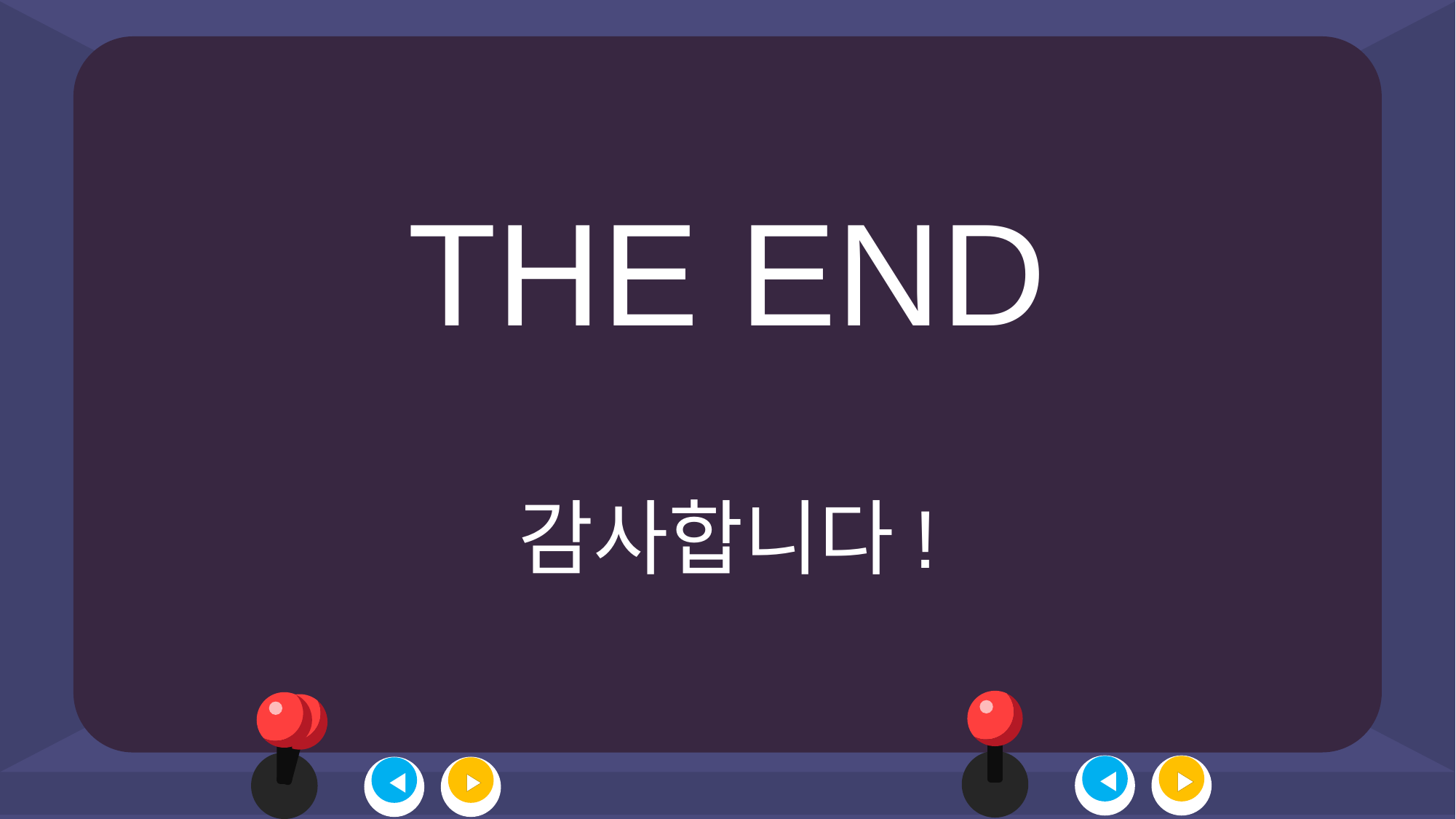

THE END

감사합니다!

◀
▶

◀
▶